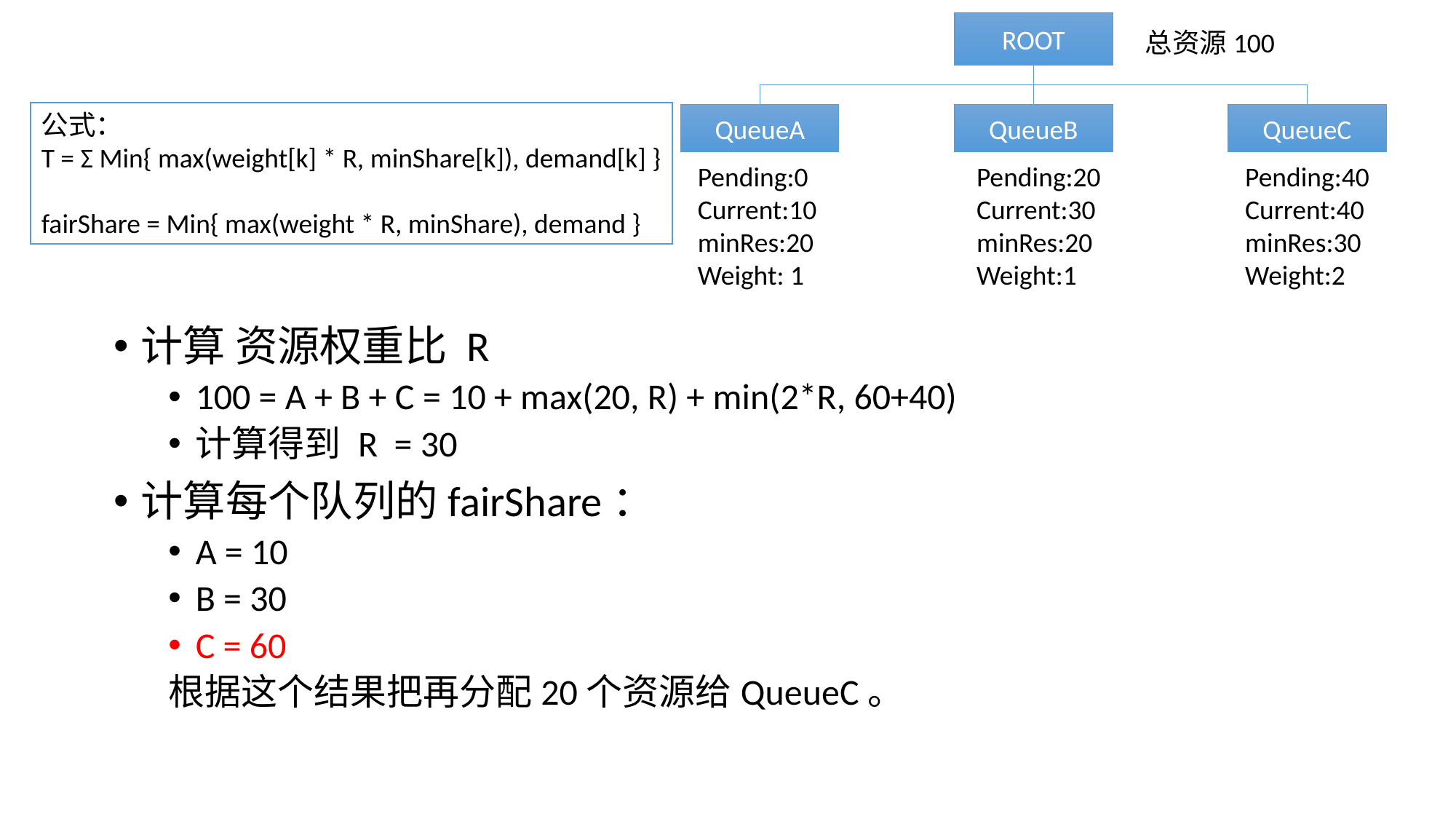

ROOT
总资源100
公式：
T = Σ Min{ max(weight[k] * R, minShare[k]), demand[k] }

fairShare = Min{ max(weight * R, minShare), demand }
QueueA
QueueB
QueueC
Pending:0
Current:10
minRes:20
Weight: 1
Pending:40
Current:40
minRes:30
Weight:2
Pending:20
Current:30
minRes:20
Weight:1
计算 资源权重比 R
100 = A + B + C = 10 + max(20, R) + min(2*R, 60+40)
计算得到 R  = 30
计算每个队列的fairShare：
A = 10
B = 30
C = 60
根据这个结果把再分配20个资源给QueueC。